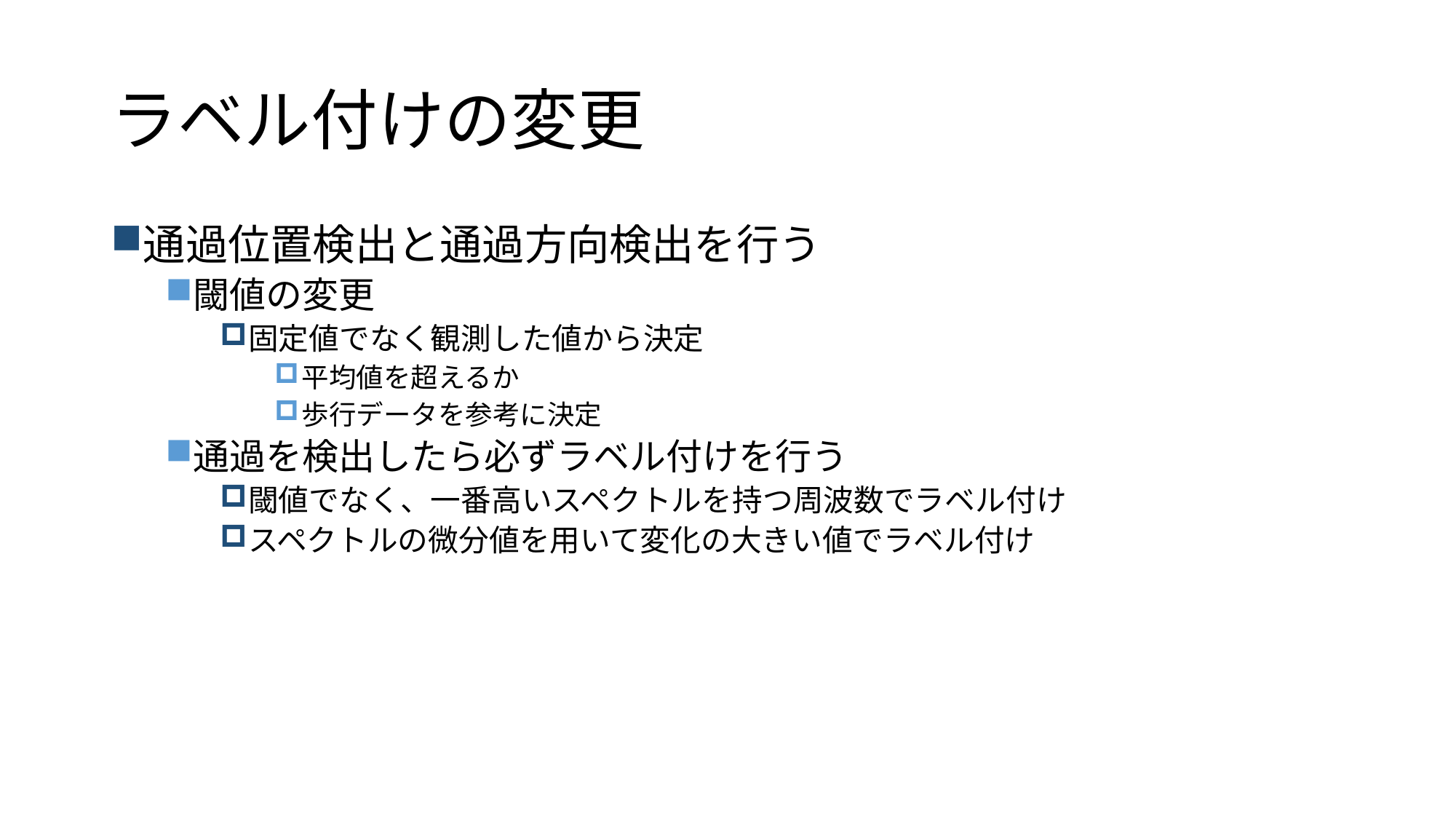

# ラベル付けの変更
通過位置検出と通過方向検出を行う
閾値の変更
固定値でなく観測した値から決定
平均値を超えるか
歩行データを参考に決定
通過を検出したら必ずラベル付けを行う
閾値でなく、一番高いスペクトルを持つ周波数でラベル付け
スペクトルの微分値を用いて変化の大きい値でラベル付け